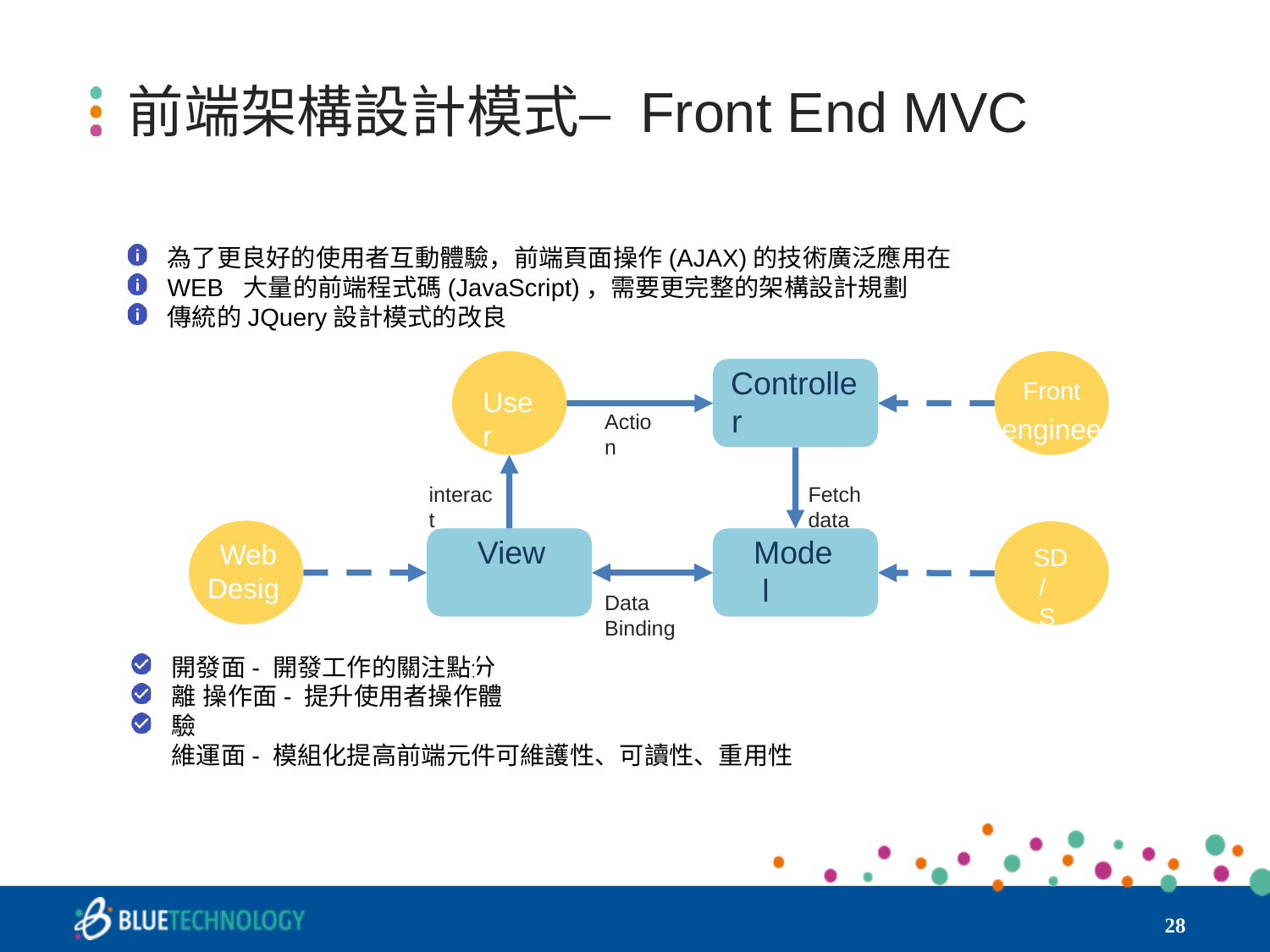

# 前端架構設計模式– Front End MVC
為了更良好的使用者互動體驗，前端頁面操作(AJAX)的技術廣泛應用在WEB  大量的前端程式碼(JavaScript)，需要更完整的架構設計規劃
傳統的JQuery設計模式的改良

Controller  JavaScript
Front
engineer
User

Action
Fetch data
interact

View  HTML
Model  JSON
Web  Design
SD/  SA
Data Binding
開發面- 開發工作的關注點分離 操作面- 提升使用者操作體驗
維運面- 模組化提高前端元件可維護性、可讀性、重用性

28